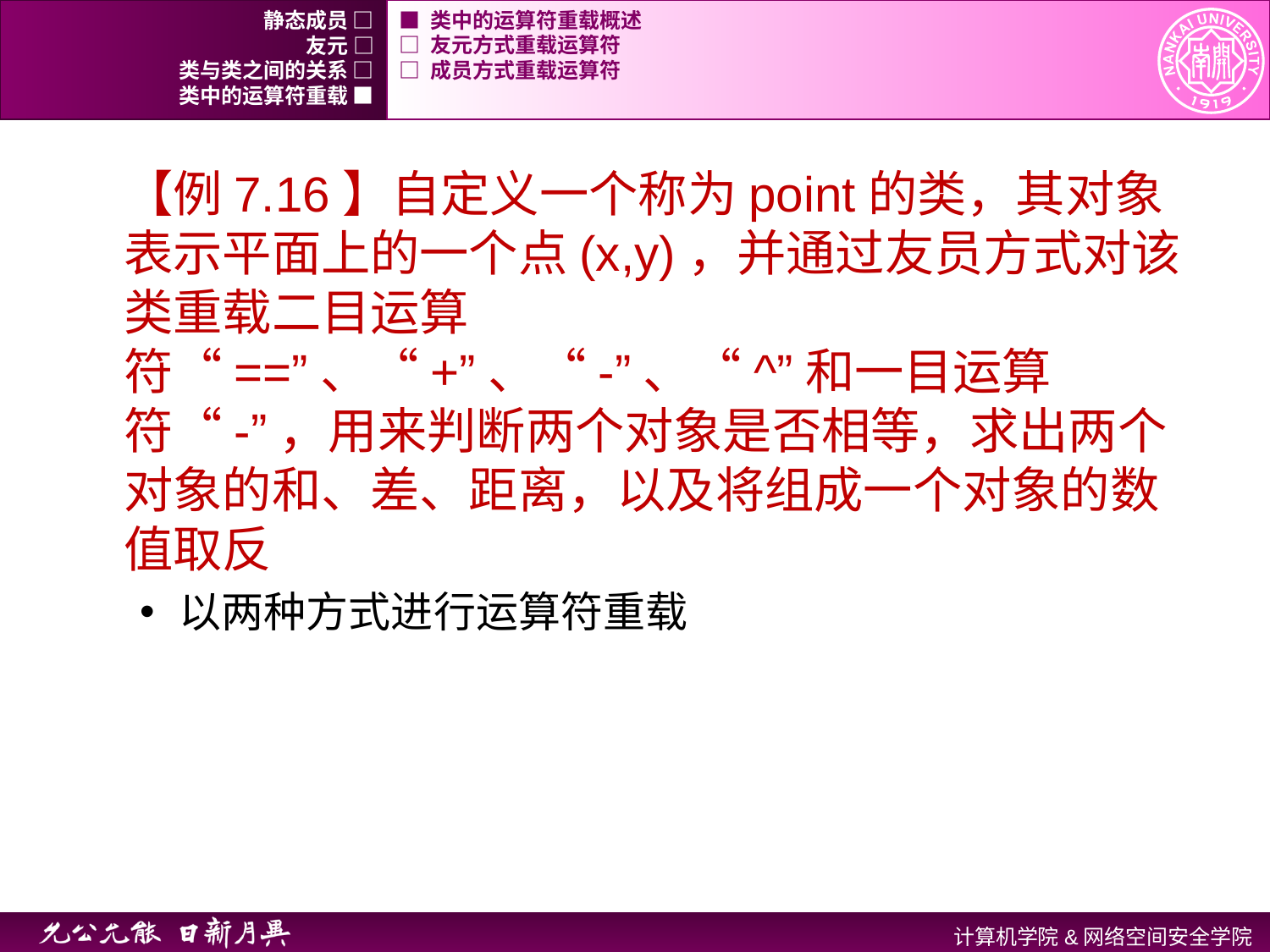

静态成员 □
■ 类中的运算符重载概述
友元 □
□ 友元方式重载运算符
类与类之间的关系 □
□ 成员方式重载运算符
类中的运算符重载 ■

【例7.16】自定义一个称为point的类，其对象表示平面上的一个点(x,y)，并通过友员方式对该类重载二目运算符“==”、“+”、“-”、“^”和一目运算符“-”，用来判断两个对象是否相等，求出两个对象的和、差、距离，以及将组成一个对象的数值取反
以两种方式进行运算符重载